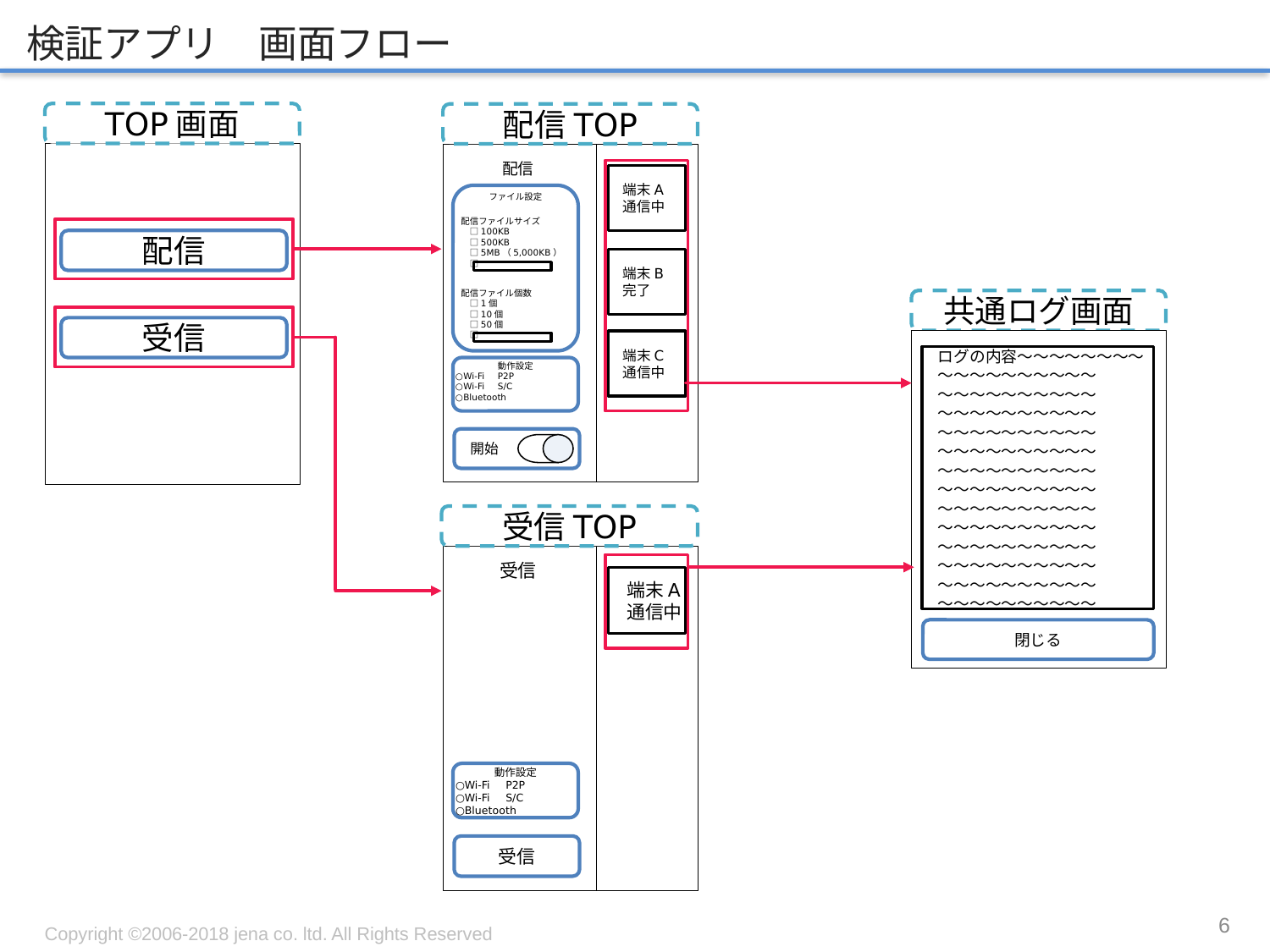

# 検証アプリ　画面フロー
TOP画面

配信
受信
配信TOP

配信
　端末A
　通信中
ファイル設定
配信ファイルサイズ
　□100KB
　□500KB
　□5MB（5,000KB）
　□
　端末B
　完了

配信ファイル個数
　□1個
　□10個
　□50個
　□
　端末C
　通信中

動作設定
○Wi-Fi　P2P
○Wi-Fi　S/C
○Bluetooth

　開始

共通ログ画面

　ログの内容〜〜〜〜〜〜〜〜
　〜〜〜〜〜〜〜〜〜〜
　〜〜〜〜〜〜〜〜〜〜
　〜〜〜〜〜〜〜〜〜〜
　〜〜〜〜〜〜〜〜〜〜
　〜〜〜〜〜〜〜〜〜〜
　〜〜〜〜〜〜〜〜〜〜
　〜〜〜〜〜〜〜〜〜〜
　〜〜〜〜〜〜〜〜〜〜
　〜〜〜〜〜〜〜〜〜〜
　〜〜〜〜〜〜〜〜〜〜
　〜〜〜〜〜〜〜〜〜〜
　〜〜〜〜〜〜〜〜〜〜
　〜〜〜〜〜〜〜〜〜〜

閉じる

受信TOP

受信
　端末A
　通信中
動作設定
○Wi-Fi　P2P
○Wi-Fi　S/C
○Bluetooth

受信

6